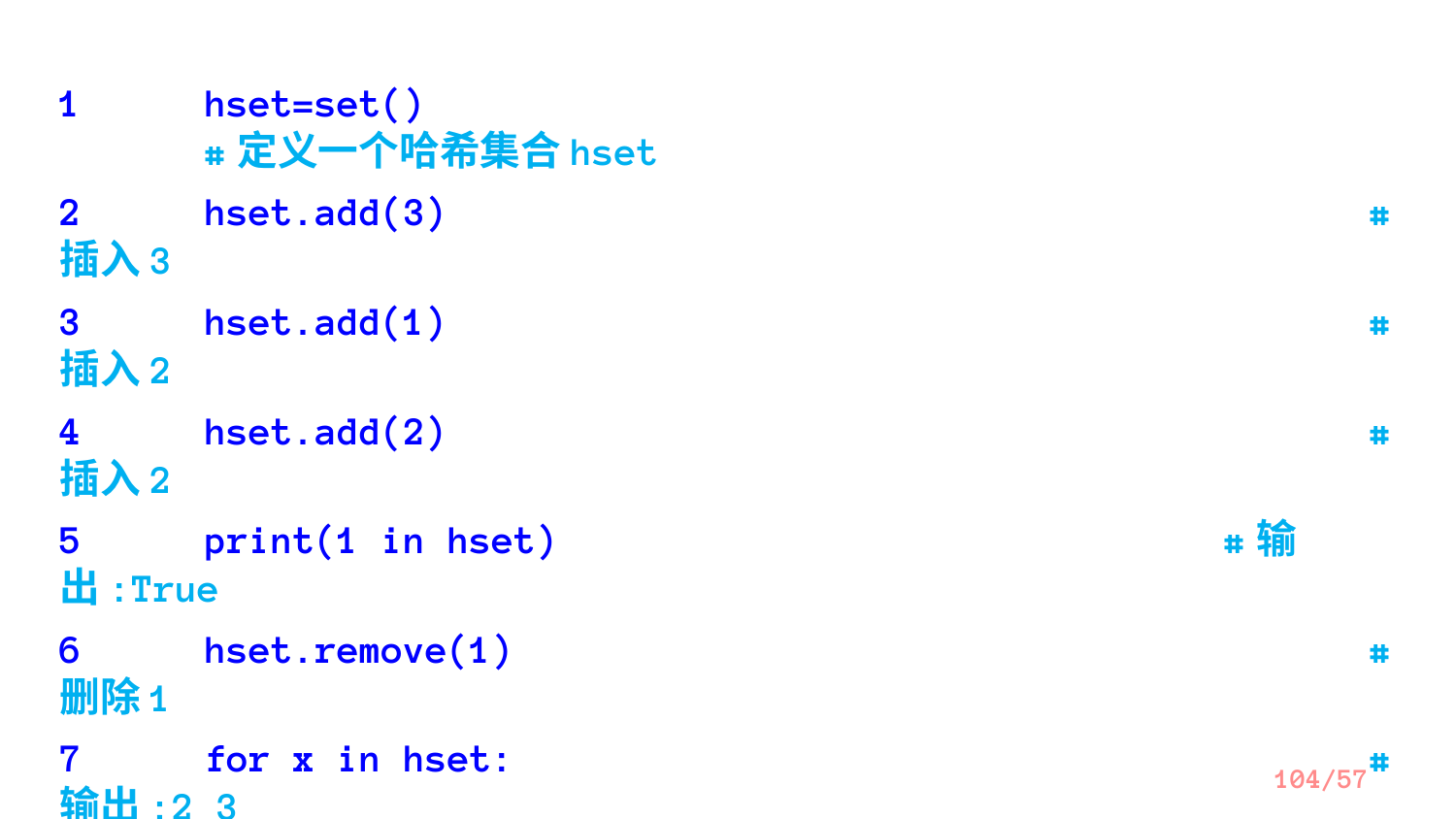

1	hset=set()								#定义一个哈希集合hset
2	hset.add(3)							#插入3
3	hset.add(1)							#插入2
4	hset.add(2)							#插入2
5	print(1 in hset)					#输出:True
6	hset.remove(1)						#删除1
7	for x in hset:						#输出:2 3
8		print(x,end=' ')
9	print()
104/57